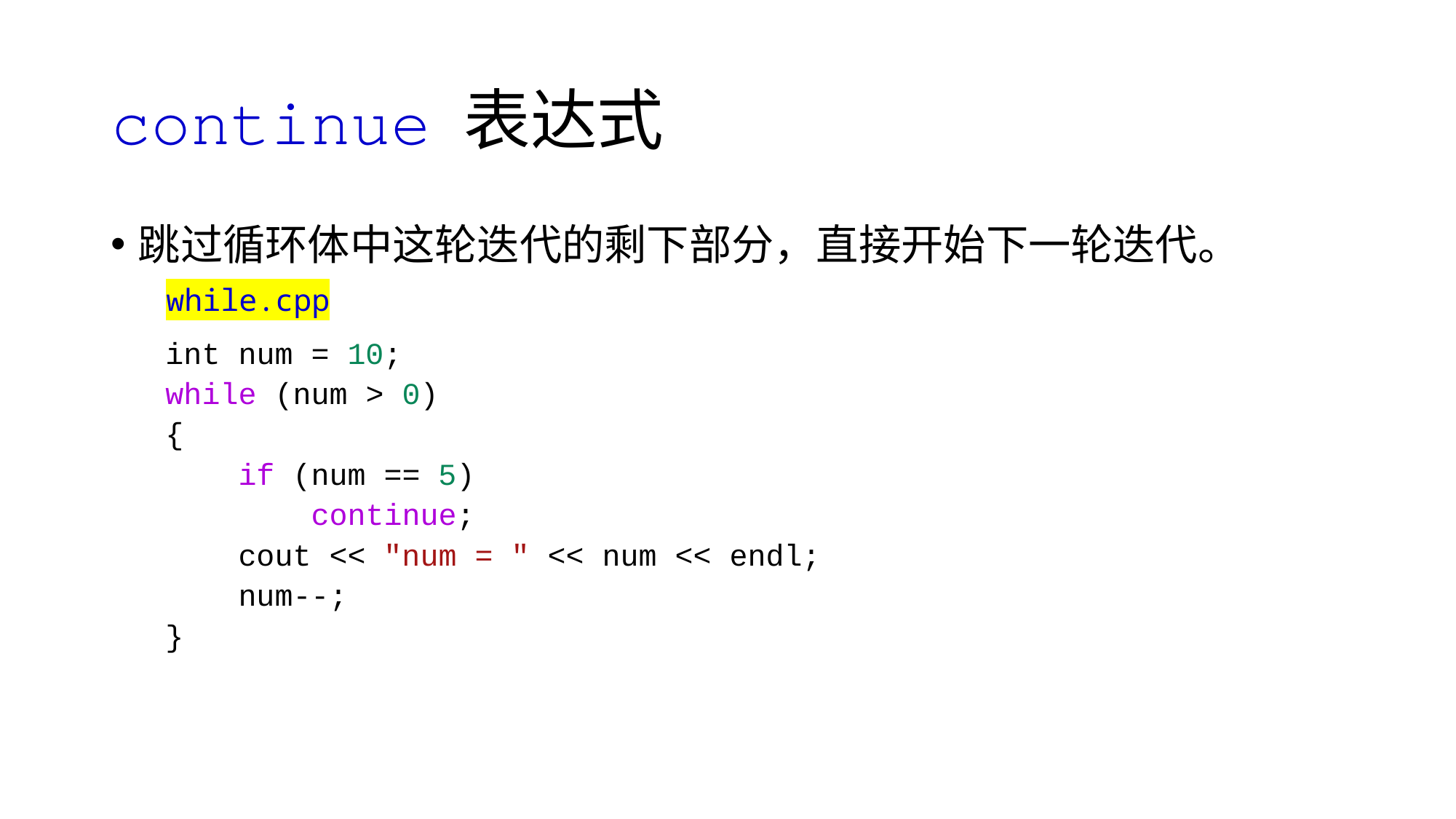

# continue 表达式
跳过循环体中这轮迭代的剩下部分，直接开始下一轮迭代。

int num = 10;
while (num > 0)
{
    if (num == 5)
        continue;
    cout << "num = " << num << endl;
    num--;
}
while.cpp